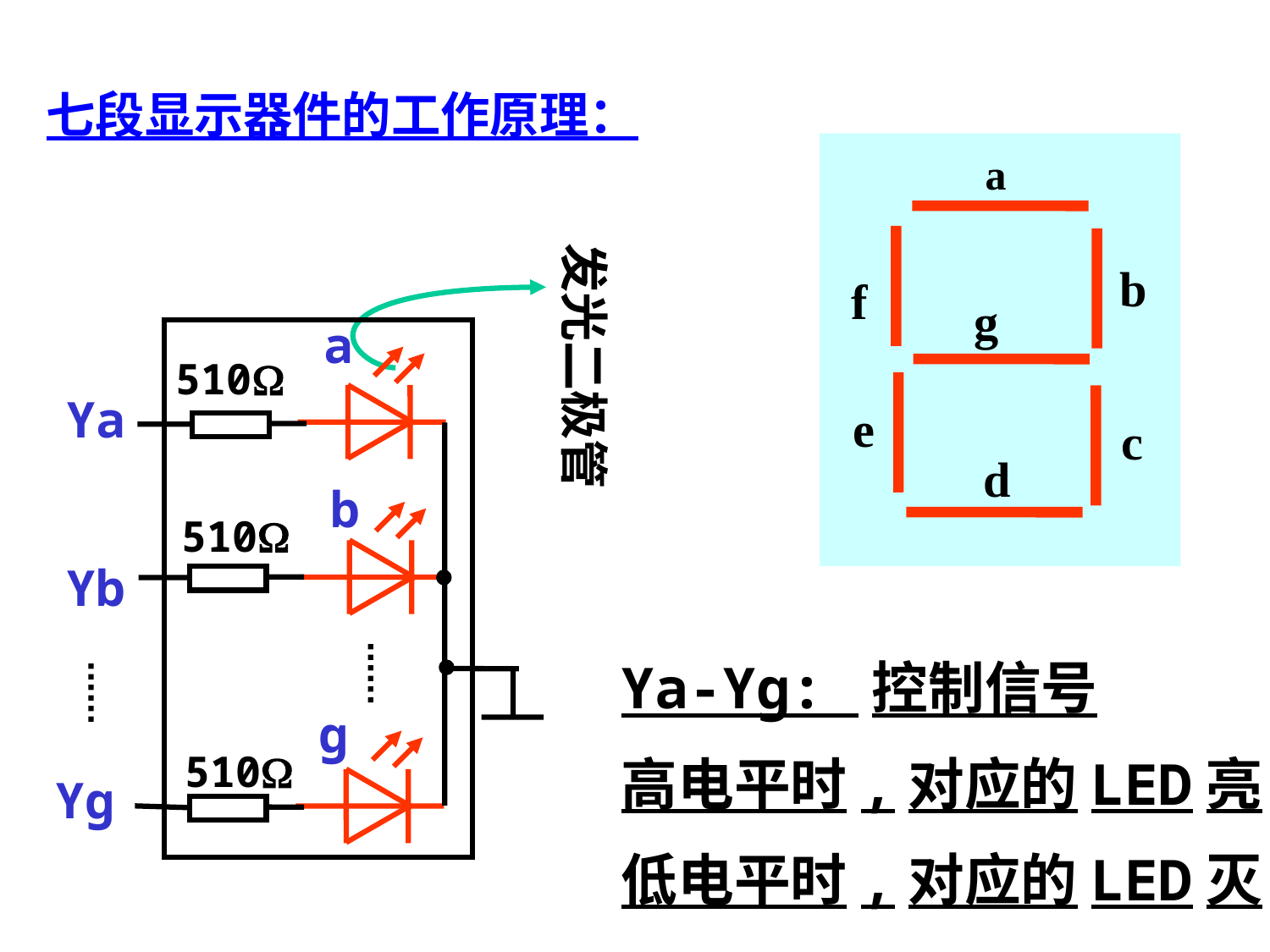

七段显示器件的工作原理：

a

b
f
g

e
c
d

发光二极管
a

510Ω

Ya

b

510Ω

Yb

g

510Ω
Yg

Ya-Yg: 控制信号
高电平时,对应的LED亮
低电平时,对应的LED灭